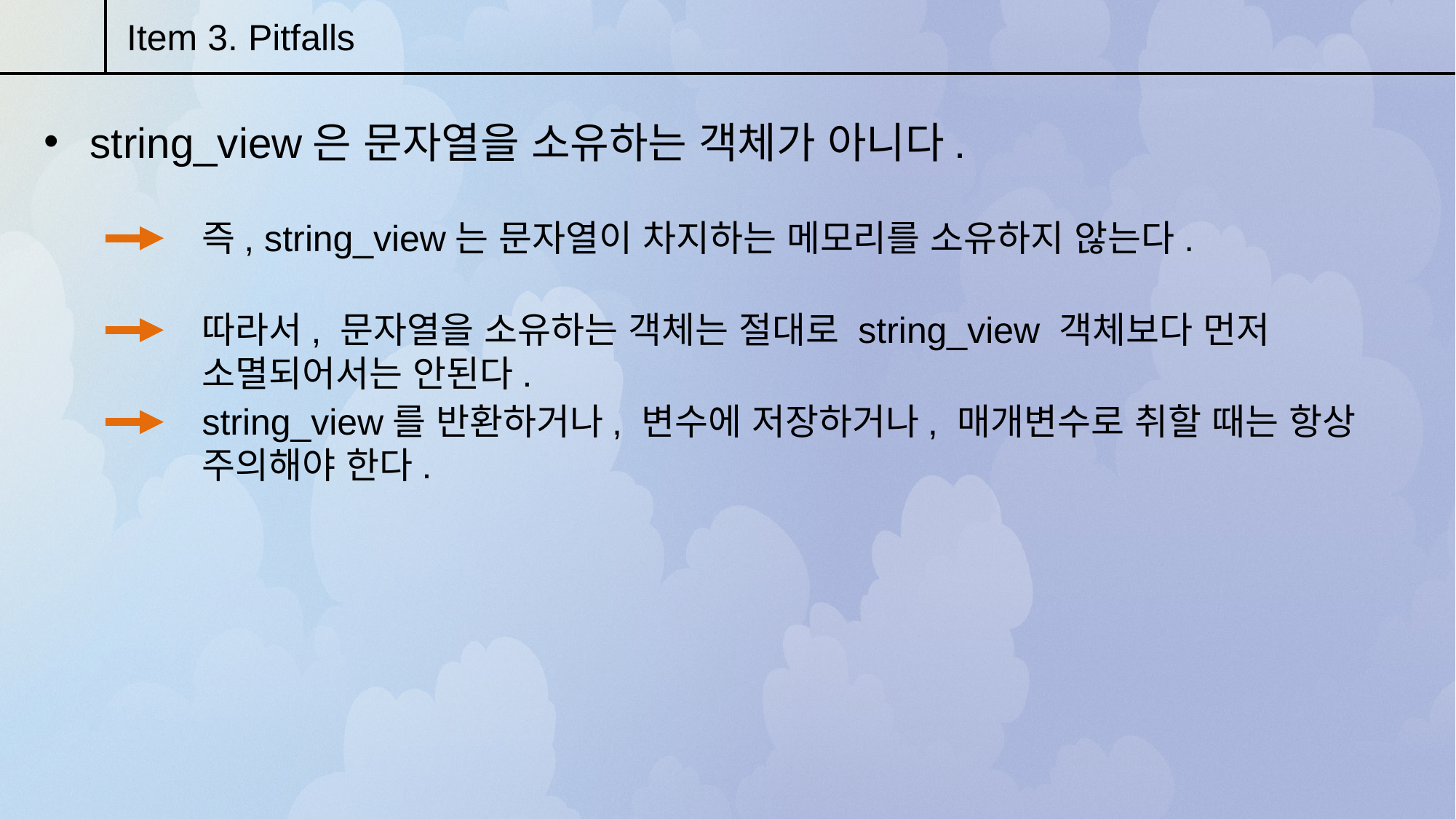

Item 3. Pitfalls
 string_view은 문자열을 소유하는 객체가 아니다.
즉, string_view는 문자열이 차지하는 메모리를 소유하지 않는다.
따라서, 문자열을 소유하는 객체는 절대로 string_view 객체보다 먼저 소멸되어서는 안된다.
string_view를 반환하거나, 변수에 저장하거나, 매개변수로 취할 때는 항상 주의해야 한다.